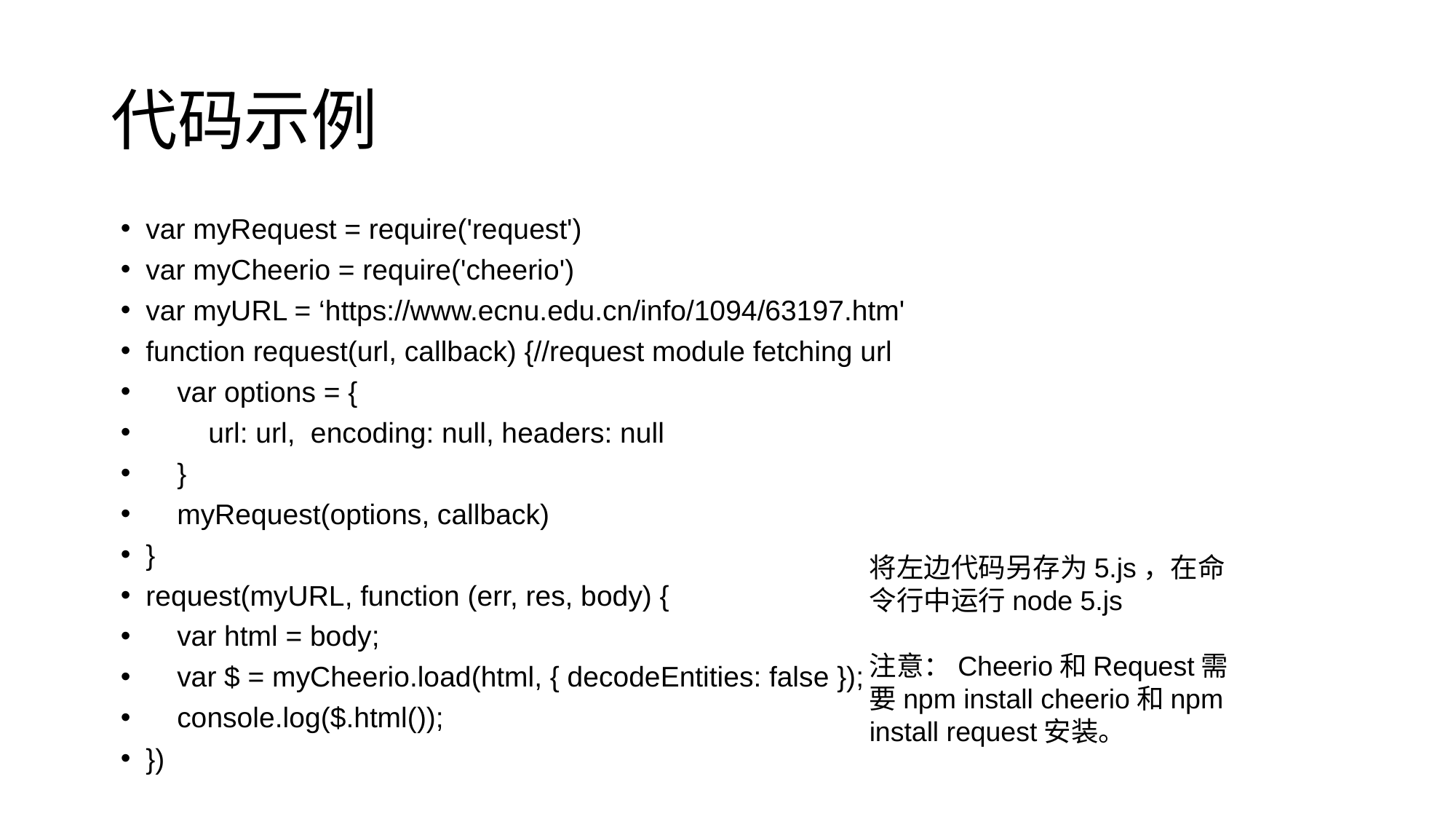

# 代码示例
var myRequest = require('request')
var myCheerio = require('cheerio')
var myURL = ‘https://www.ecnu.edu.cn/info/1094/63197.htm'
function request(url, callback) {//request module fetching url
    var options = {
        url: url,  encoding: null, headers: null
    }
    myRequest(options, callback)
}
request(myURL, function (err, res, body) {
    var html = body;
    var $ = myCheerio.load(html, { decodeEntities: false });
    console.log($.html());
})
将左边代码另存为5.js，在命令行中运行node 5.js

注意：Cheerio和Request需要npm install cheerio和npm install request安装。